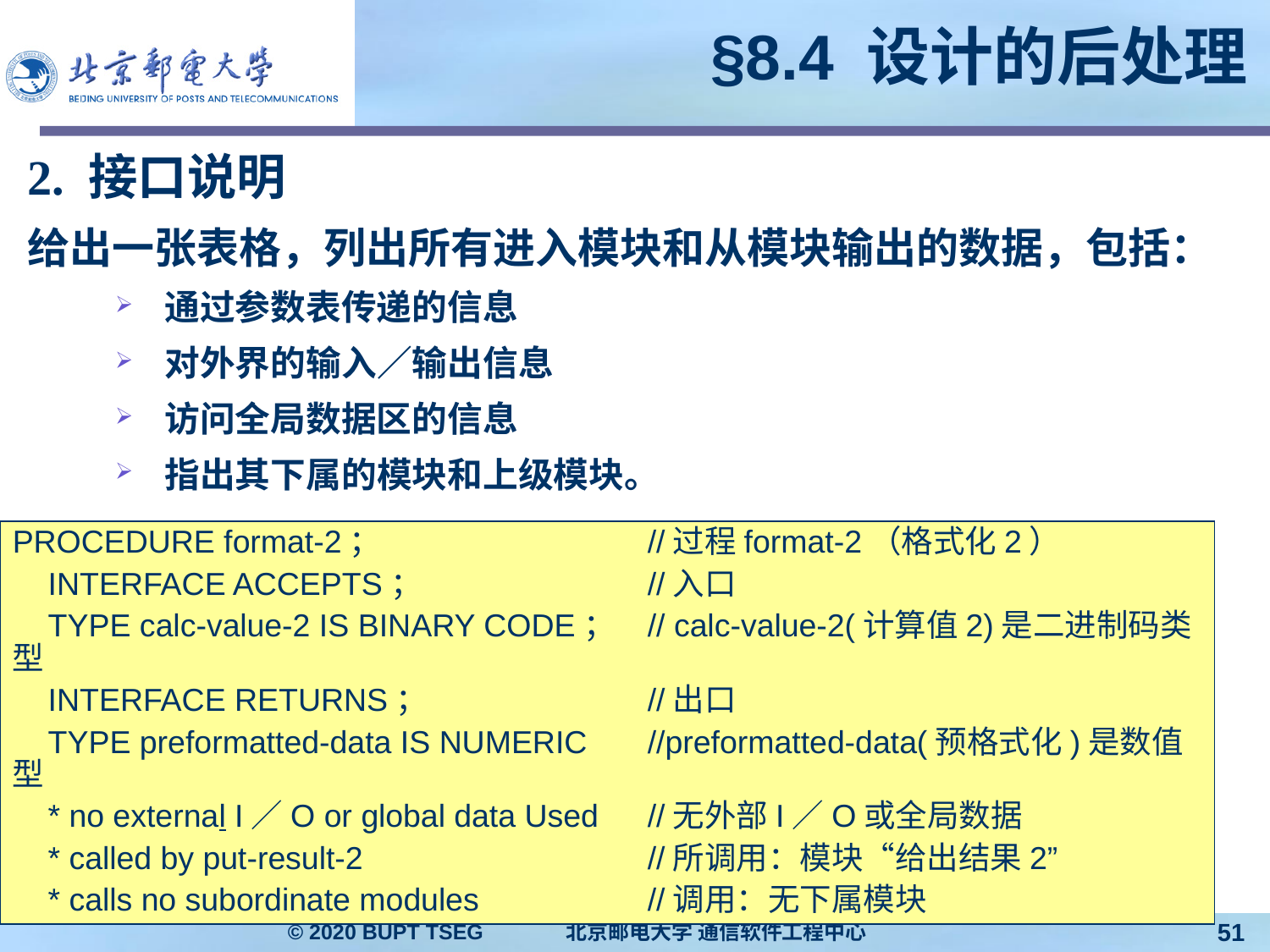

# §8.4 设计的后处理
2. 接口说明
给出一张表格，列出所有进入模块和从模块输出的数据，包括：
通过参数表传递的信息
对外界的输入／输出信息
访问全局数据区的信息
指出其下属的模块和上级模块。
PROCEDURE format-2；    		//过程format-2（格式化2）
    INTERFACE ACCEPTS；    		//入口
    TYPE calc-value-2 IS BINARY CODE；	// calc-value-2(计算值2)是二进制码类型
    INTERFACE RETURNS；    		//出口
    TYPE preformatted-data IS NUMERIC  	//preformatted-data(预格式化)是数值型
    * no external I／O or global data Used    	//无外部I／O或全局数据
    * called by put-result-2                 		//所调用：模块“给出结果2”
    * calls no subordinate modules           	//调用：无下属模块
© 2020 BUPT TSEG             北京邮电大学 通信软件工程中心